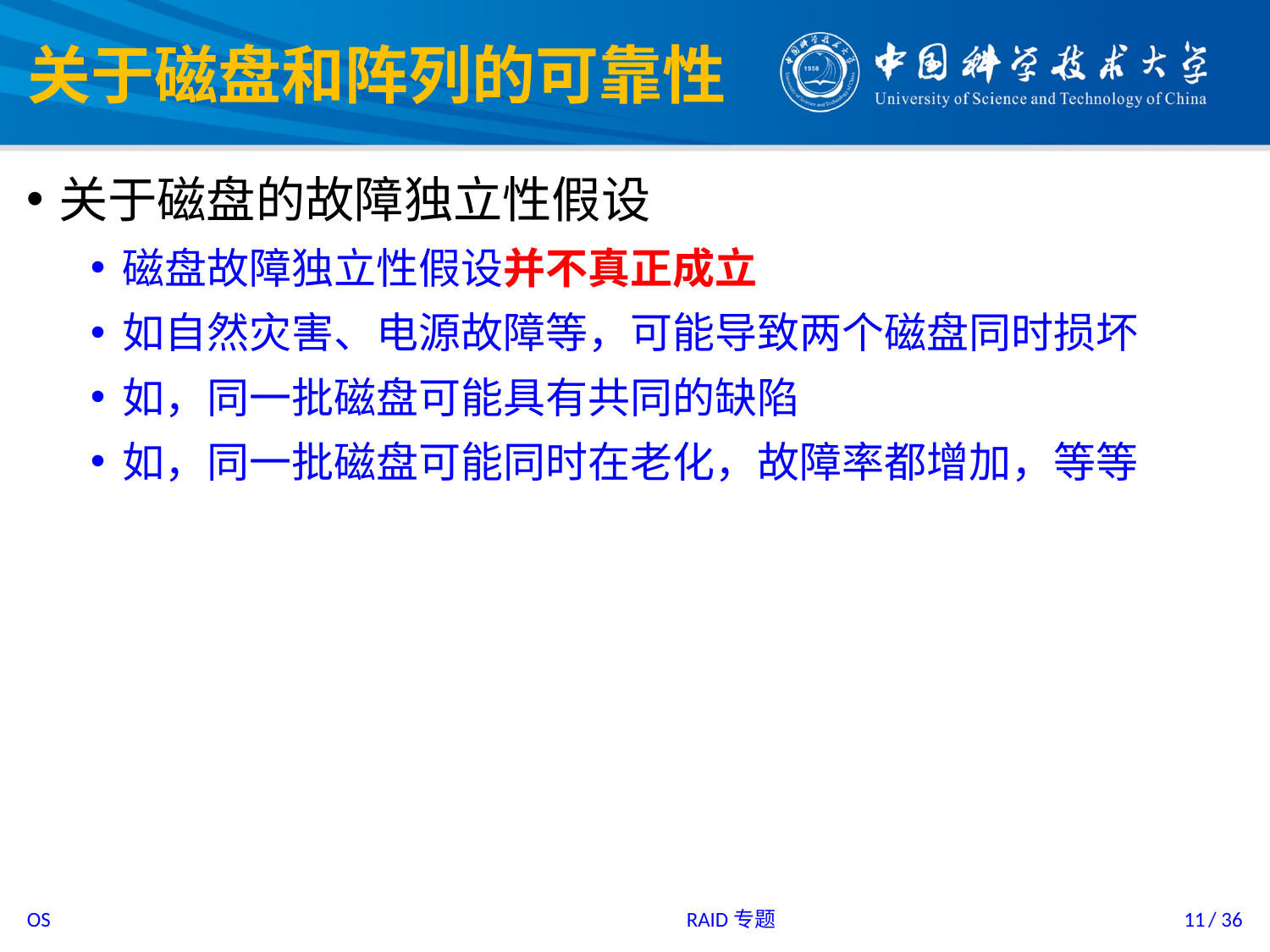

# 关于磁盘和阵列的可靠性
关于磁盘的故障独立性假设
磁盘故障独立性假设并不真正成立
如自然灾害、电源故障等，可能导致两个磁盘同时损坏
如，同一批磁盘可能具有共同的缺陷
如，同一批磁盘可能同时在老化，故障率都增加，等等

RAID专题
11